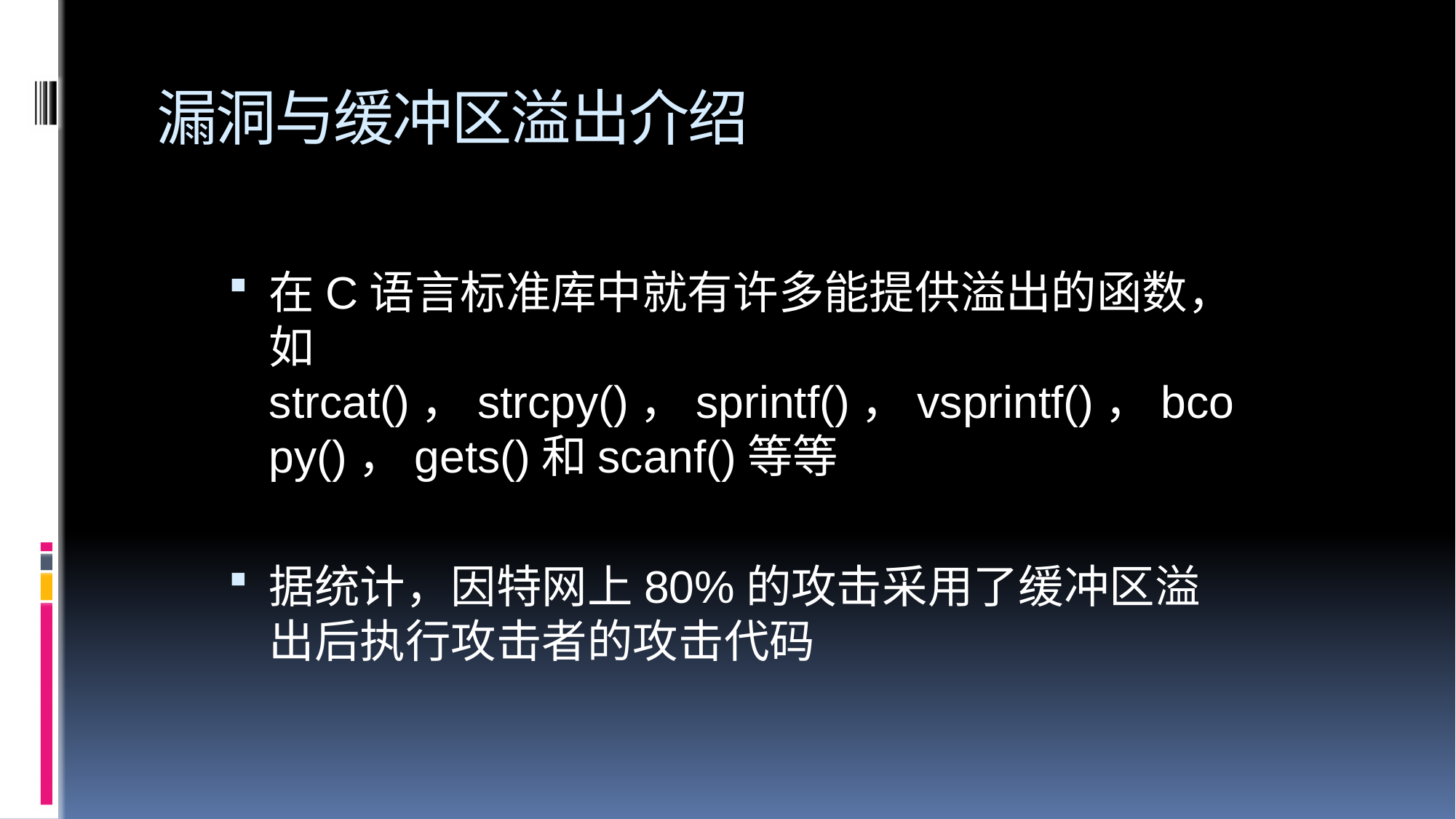

# 漏洞与缓冲区溢出介绍
在C语言标准库中就有许多能提供溢出的函数，如strcat()，strcpy()，sprintf()，vsprintf()，bcopy()，gets()和scanf()等等

据统计，因特网上80%的攻击采用了缓冲区溢出后执行攻击者的攻击代码